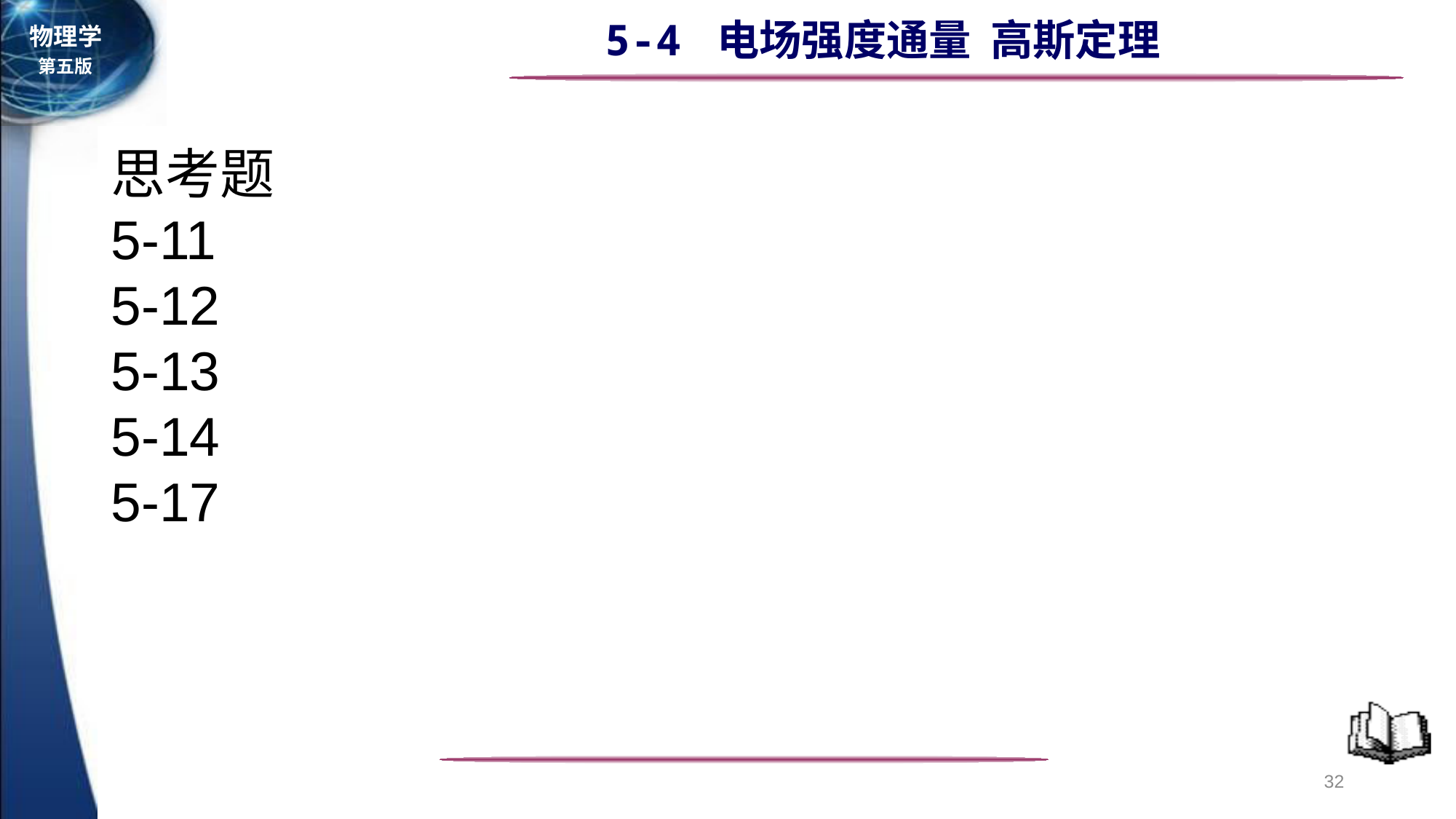

思考题
5-11
5-12
5-13
5-14
5-17

32